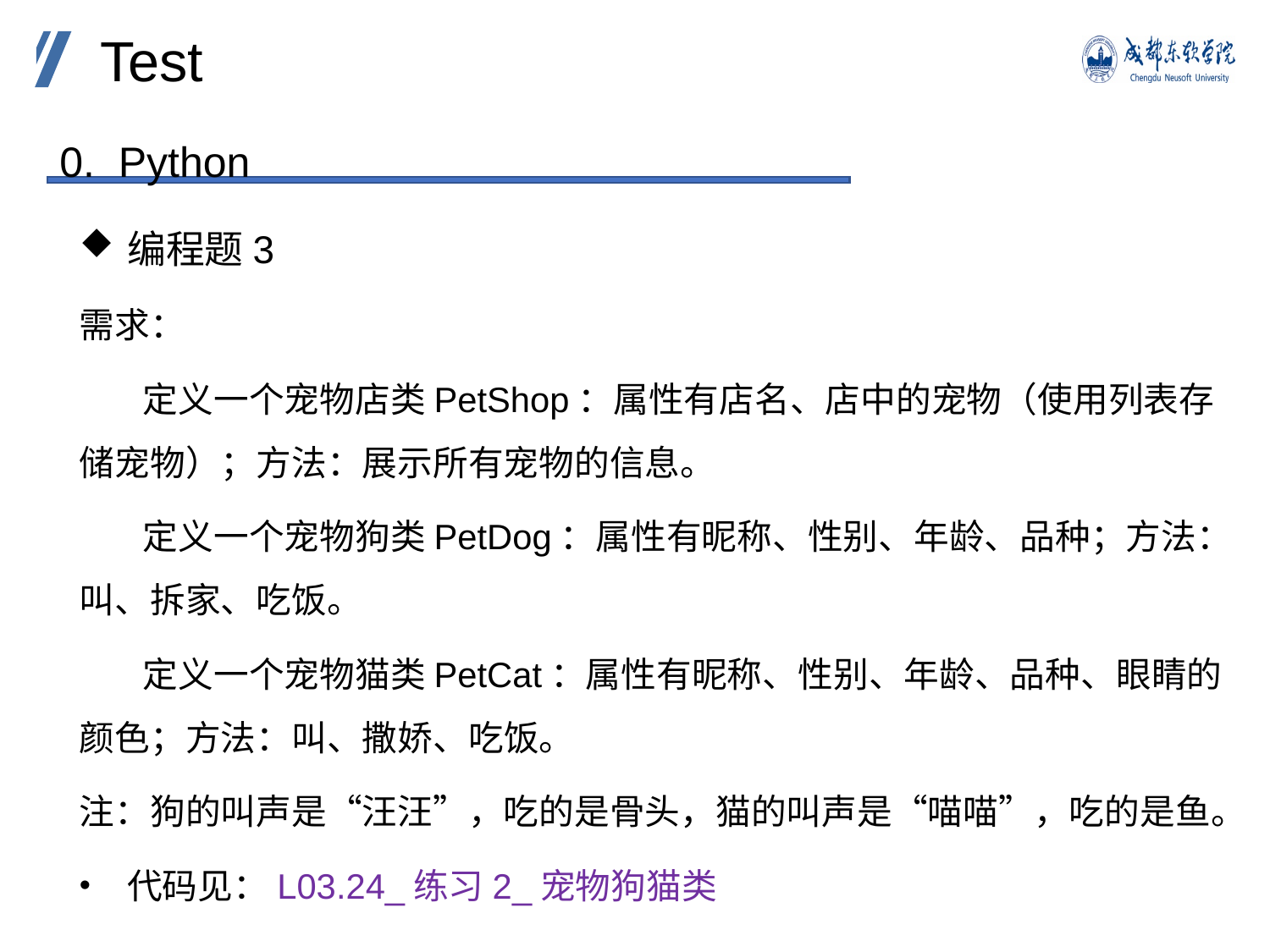

Test
0.  Python

编程题3
需求：
       定义一个宠物店类PetShop：属性有店名、店中的宠物（使用列表存储宠物）；方法：展示所有宠物的信息。
       定义一个宠物狗类PetDog：属性有昵称、性别、年龄、品种；方法：叫、拆家、吃饭。
       定义一个宠物猫类PetCat：属性有昵称、性别、年龄、品种、眼睛的颜色；方法：叫、撒娇、吃饭。
注：狗的叫声是“汪汪”，吃的是骨头，猫的叫声是“喵喵”，吃的是鱼。
代码见：L03.24_练习2_宠物狗猫类